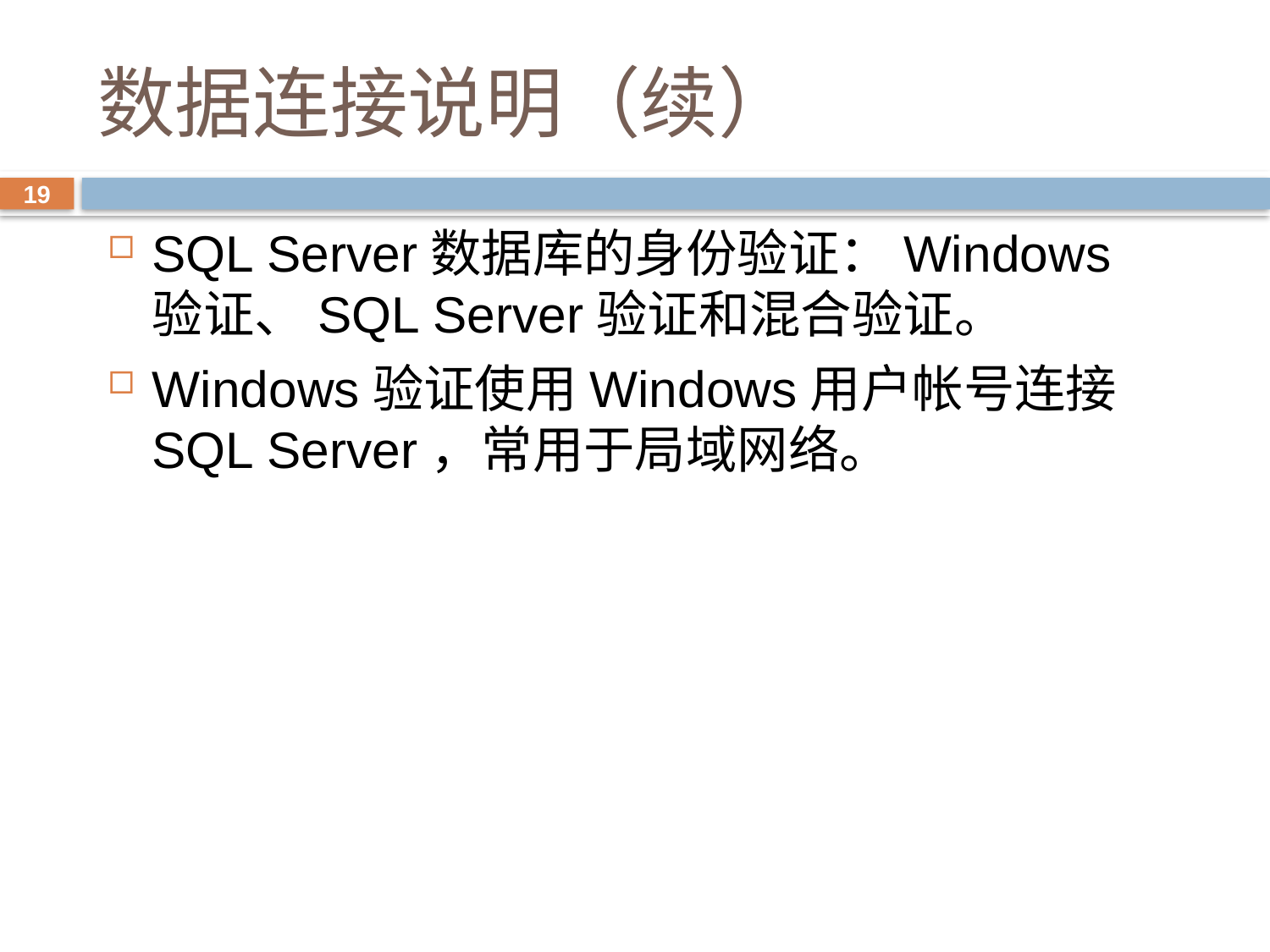

# 数据连接说明（续）
19
SQL Server数据库的身份验证：Windows验证、SQL Server验证和混合验证。
Windows验证使用Windows用户帐号连接SQL Server，常用于局域网络。